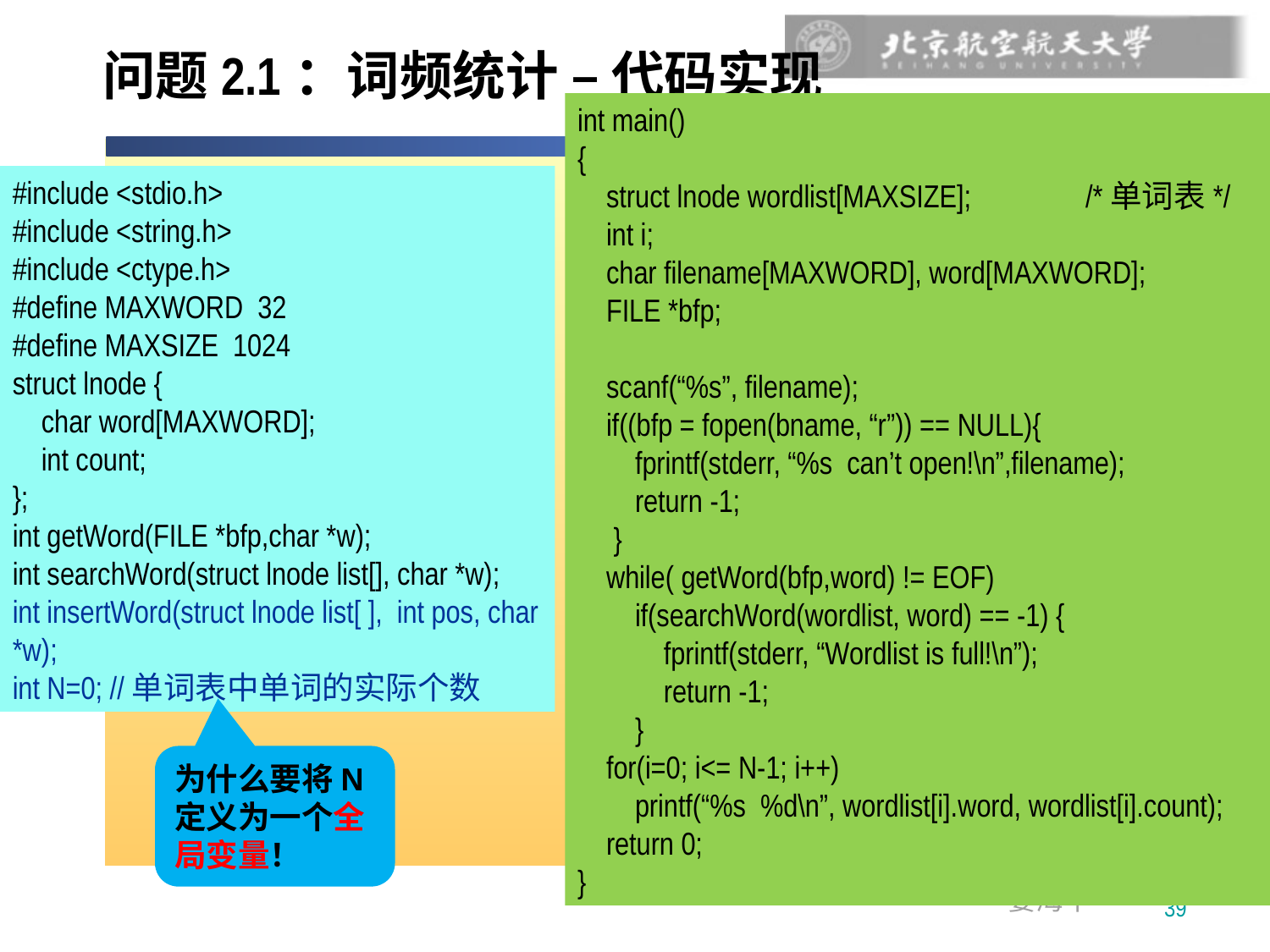

# 问题2.1：词频统计 – 代码实现
int main()
{
    struct lnode wordlist[MAXSIZE];	/*单词表*/
    int i;
    char filename[MAXWORD], word[MAXWORD];
    FILE *bfp;

    scanf(“%s”, filename);
    if((bfp = fopen(bname, “r”)) == NULL){
        fprintf(stderr, “%s  can’t open!\n”,filename);
        return -1;
     }
    while( getWord(bfp,word) != EOF)
        if(searchWord(wordlist, word) == -1) {
            fprintf(stderr, “Wordlist is full!\n”);
            return -1;
        }
    for(i=0; i<= N-1; i++)
        printf(“%s  %d\n”, wordlist[i].word, wordlist[i].count);
    return 0;
}
#include <stdio.h>
#include <string.h>
#include <ctype.h>
#define MAXWORD  32
#define MAXSIZE  1024
struct lnode {
    char word[MAXWORD];
    int count;
};
int getWord(FILE *bfp,char *w);
int searchWord(struct lnode list[], char *w);
int insertWord(struct lnode list[ ],  int pos, char *w);
int N=0; //单词表中单词的实际个数
为什么要将N定义为一个全局变量！
39